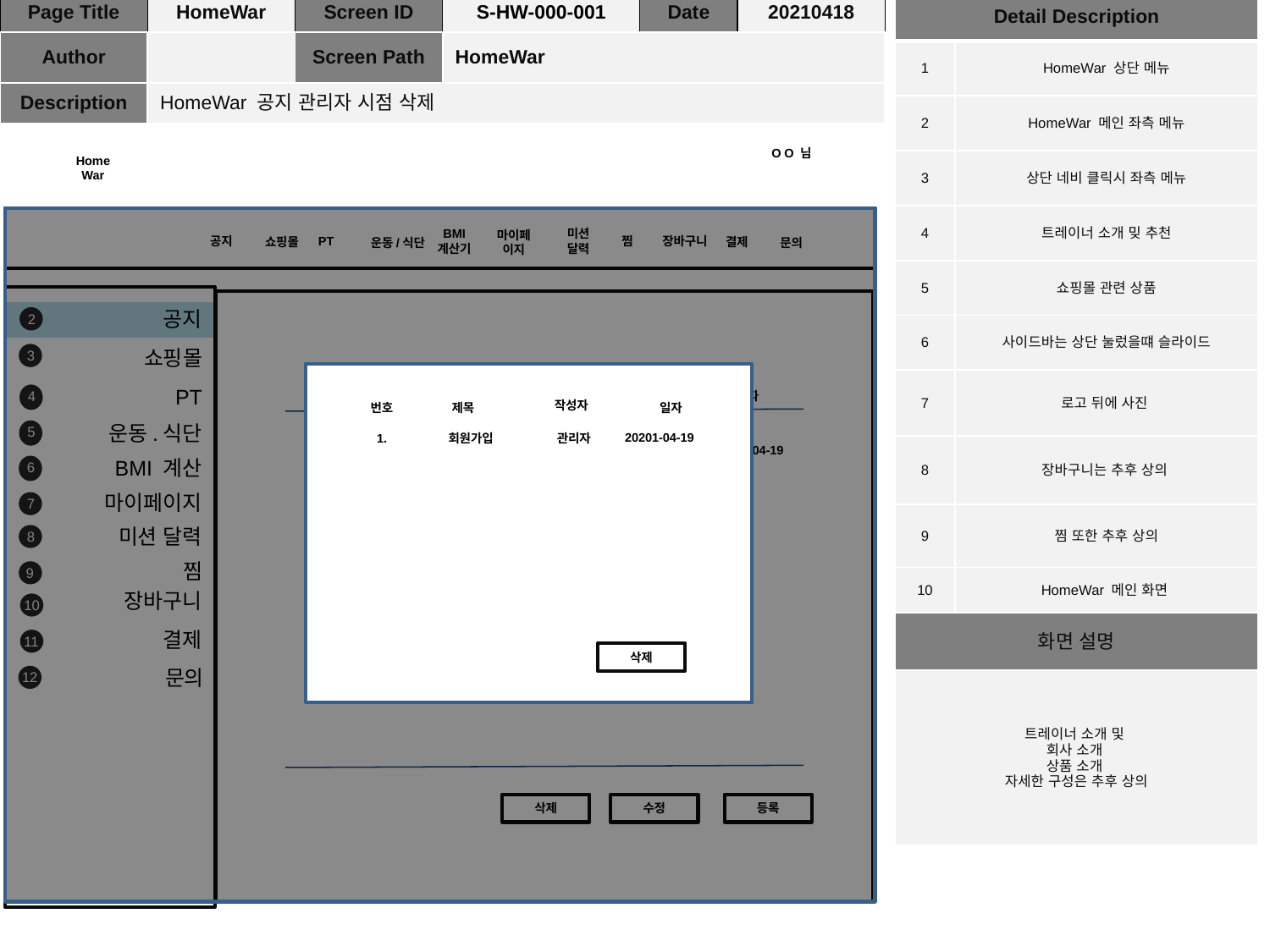

| Page Title | HomeWar | Screen ID | S-HW-000-001 | Date | 20210418 |
| --- | --- | --- | --- | --- | --- |
| Author |  | Screen Path | HomeWar |  |  |
| Description | HomeWar 공지 관리자 시점 삭제 |  |  |  |  |
| Detail Description |  |
| --- | --- |
| 1 | HomeWar 상단 메뉴 |
| 2 | HomeWar 메인 좌측 메뉴 |
| 3 | 상단 네비 클릭시 좌측 메뉴 |
| 4 | 트레이너 소개 밎 추천 |
| 5 | 쇼핑몰 관련 상품 |
| 6 | 사이드바는 상단 눌렀을떄 슬라이드 |
| 7 | 로고 뒤에 사진 |
| 8 | 장바구니는 추후 상의 |
| 9 | 찜 또한 추후 상의 |
| 10 | HomeWar 메인 화면 |
| 화면 설명 |  |
| 트레이너 소개 및 회사 소개 상품 소개 자세한 구성은 추후 상의 |  |
O O 님
HomeWar

미션 달력
BMI 계산기
마이페이지
공지
찜
PT
장바구니
결제
쇼핑몰
문의
운동/식단

ㅈ
공지

2

쇼핑몰
3

작성자
번호
제목
일자

삭제
20201-04-19
1.
회원가입
관리자
PT
4

번호
제목
일자
내용
작성자
운동.식단
5

1.
회원가입
2021.이후가입...
20201-04-19
관리자
BMI 계산
6

마이페이지
7

미션 달력
8

찜
9

장바구니
10

결제
11

삭제
문의
12

삭제

수정

등록